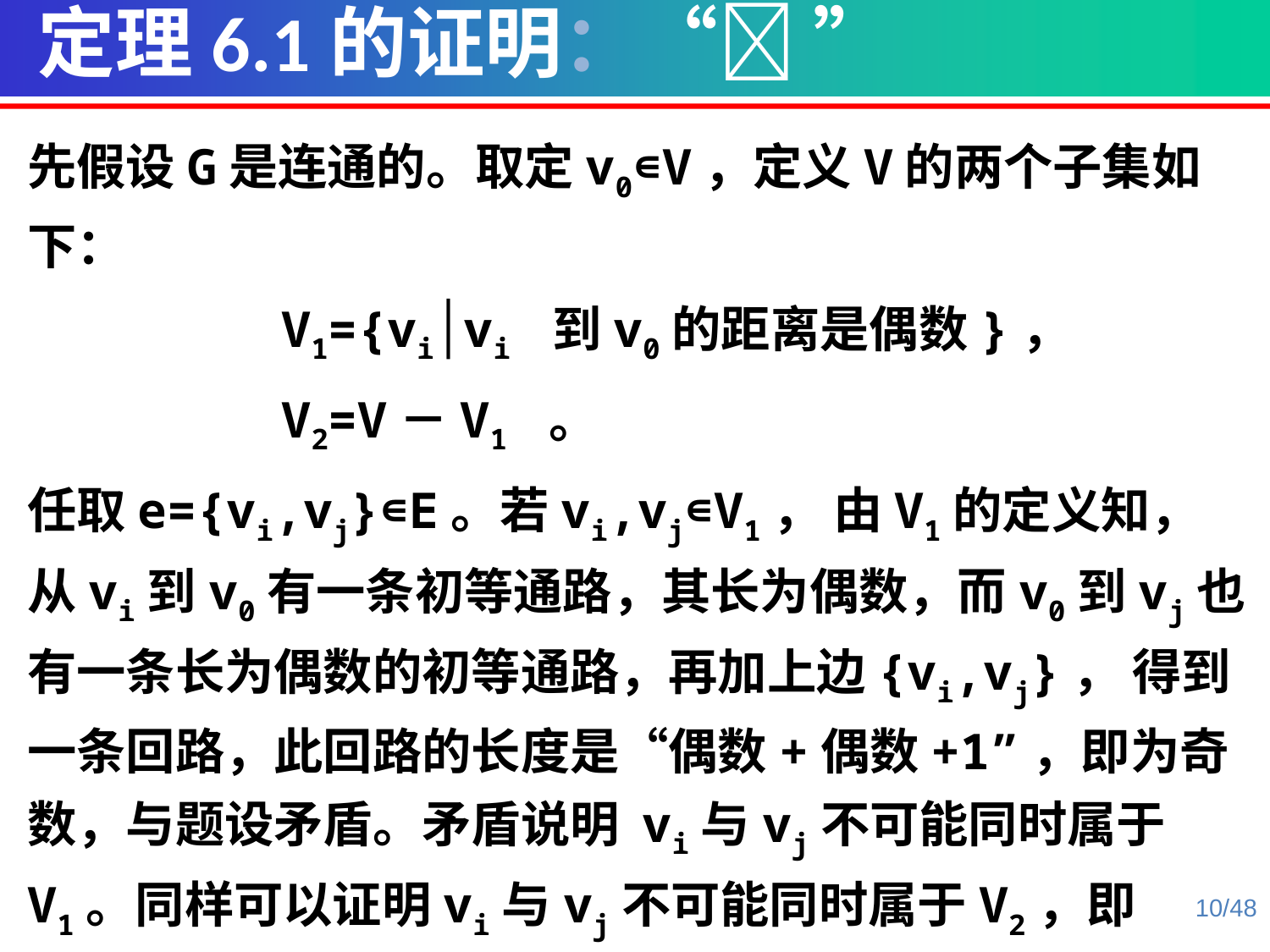

定理6.1的证明：“⇐ ”
先假设G是连通的。取定v0∊V，定义V的两个子集如下：
		V1={vi│vi 到v0的距离是偶数}，
		V2=V－V1 。
任取e={vi,vj}∊E。若vi,vj∊V1， 由V1的定义知，从vi到v0有一条初等通路，其长为偶数，而v0到vj也有一条长为偶数的初等通路，再加上边{vi,vj}， 得到一条回路，此回路的长度是“偶数+偶数+1”，即为奇数，与题设矛盾。矛盾说明 vi与vj不可能同时属于V1。同样可以证明vi与vj不可能同时属于V2，即(V1，V2)是V的一个二分类，也即G是一个二部图。
10/48